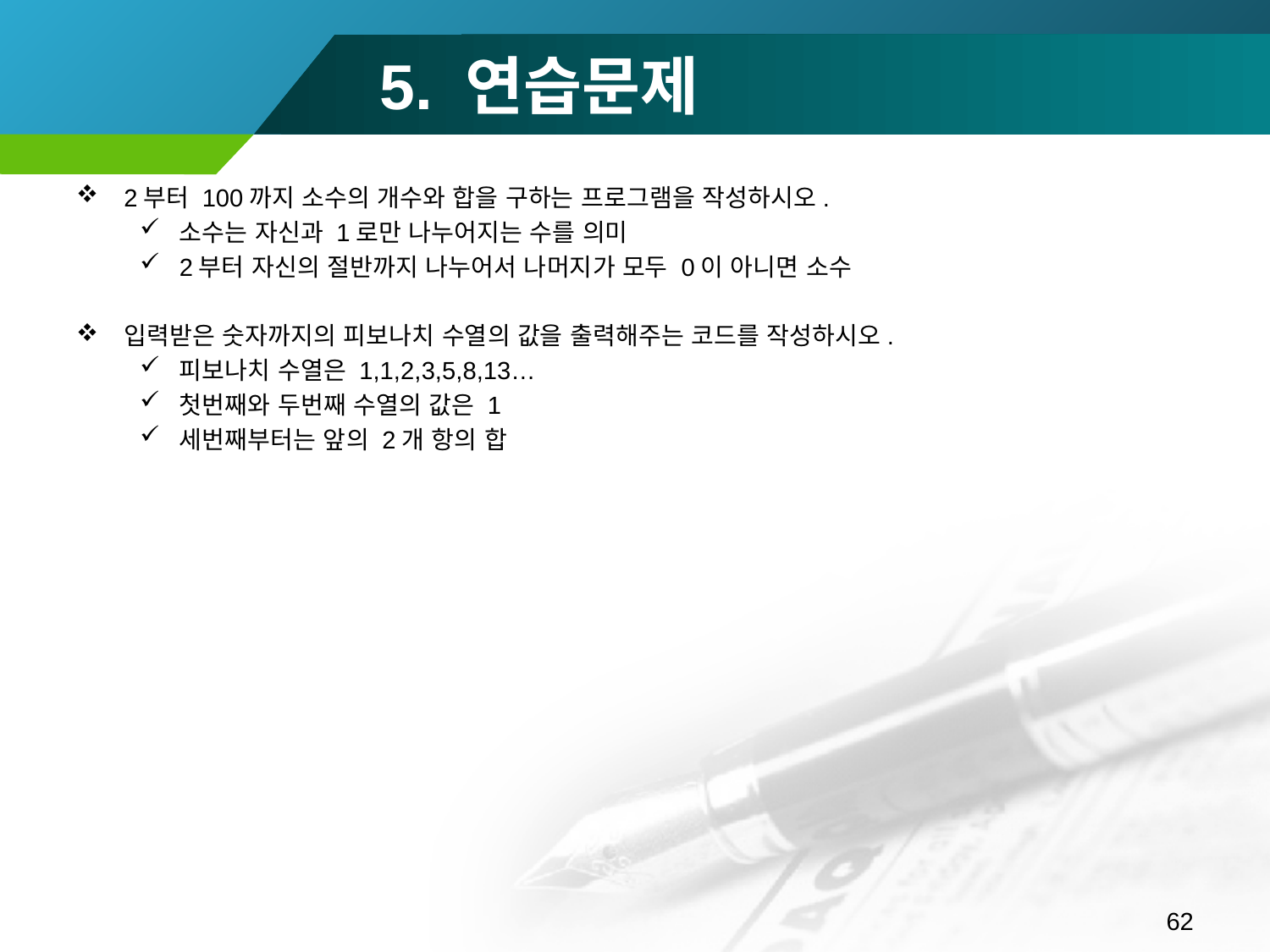

# 5. 연습문제
2부터 100까지 소수의 개수와 합을 구하는 프로그램을 작성하시오.
소수는 자신과 1로만 나누어지는 수를 의미
2부터 자신의 절반까지 나누어서 나머지가 모두 0이 아니면 소수

입력받은 숫자까지의 피보나치 수열의 값을 출력해주는 코드를 작성하시오.
피보나치 수열은 1,1,2,3,5,8,13…
첫번째와 두번째 수열의 값은 1
세번째부터는 앞의 2개 항의 합

62